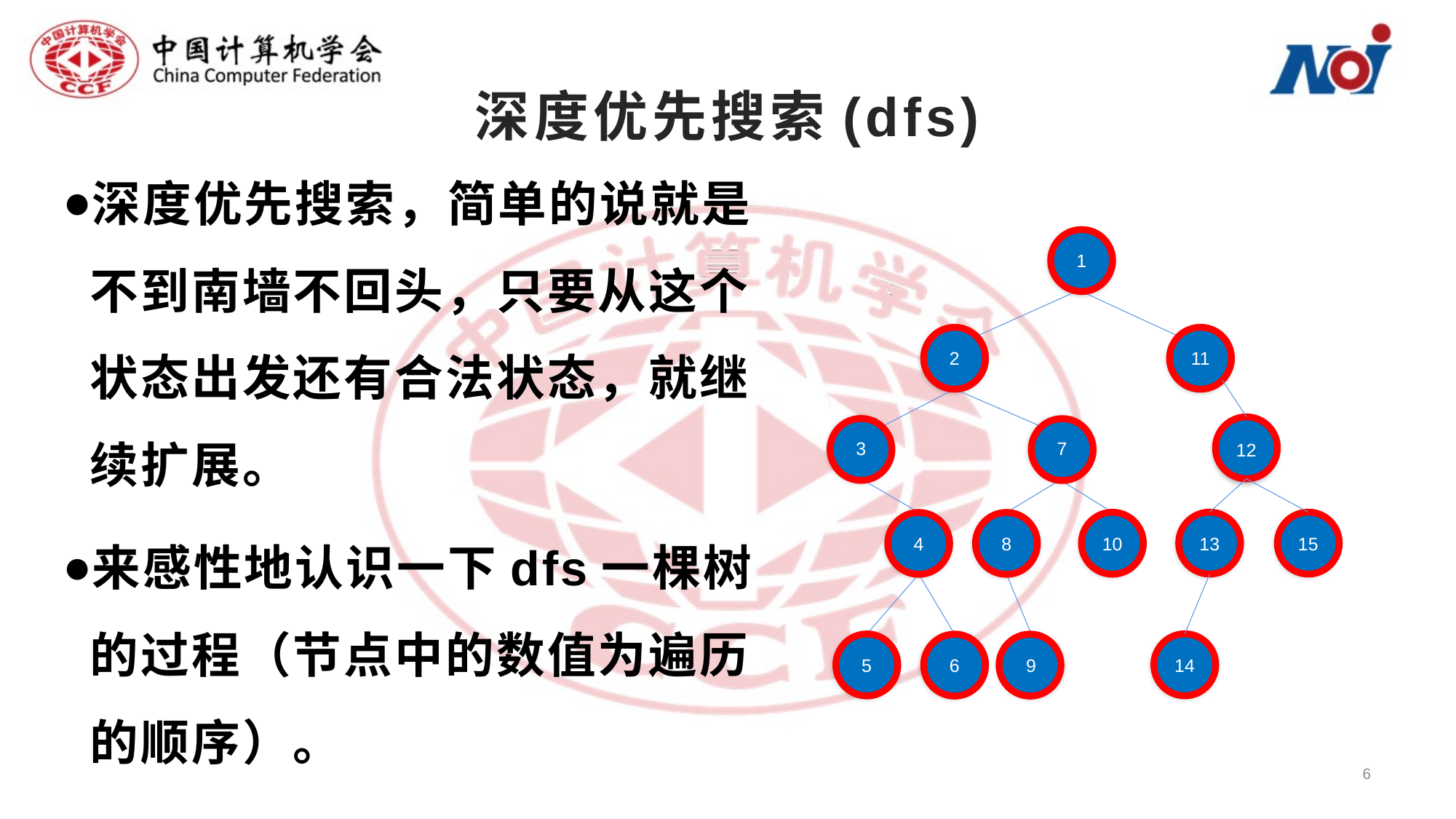

# 深度优先搜索(dfs)
深度优先搜索，简单的说就是不到南墙不回头，只要从这个状态出发还有合法状态，就继续扩展。
来感性地认识一下dfs一棵树的过程（节点中的数值为遍历的顺序）。

1
2

11

3
7

12

13
15

4

8
10

14
5
6

9

6